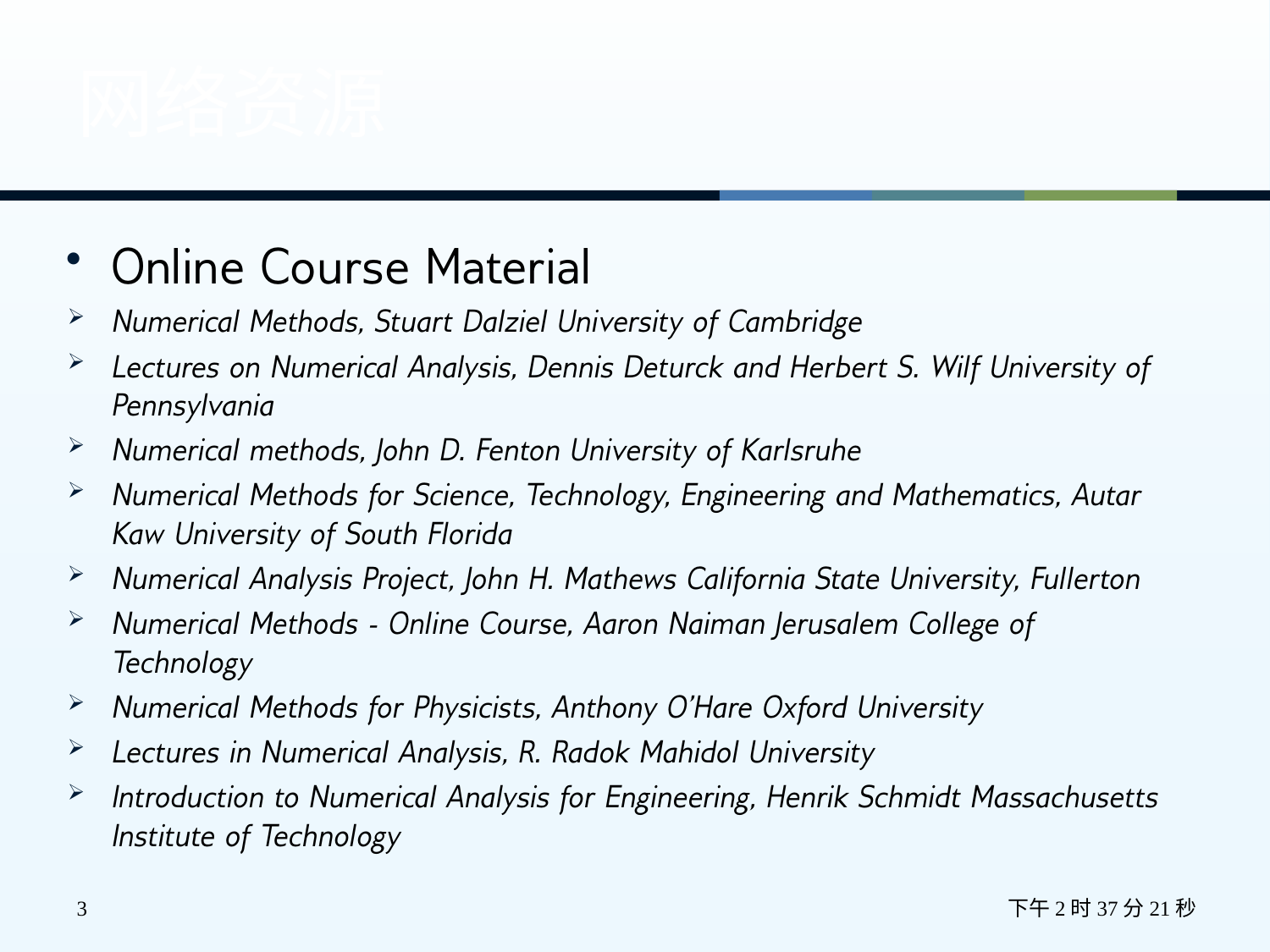

# 网络资源
Online Course Material
Numerical Methods, Stuart Dalziel University of Cambridge
Lectures on Numerical Analysis, Dennis Deturck and Herbert S. Wilf University of Pennsylvania
Numerical methods, John D. Fenton University of Karlsruhe
Numerical Methods for Science, Technology, Engineering and Mathematics, Autar Kaw University of South Florida
Numerical Analysis Project, John H. Mathews California State University, Fullerton
Numerical Methods - Online Course, Aaron Naiman Jerusalem College of Technology
Numerical Methods for Physicists, Anthony O’Hare Oxford University
Lectures in Numerical Analysis, R. Radok Mahidol University
Introduction to Numerical Analysis for Engineering, Henrik Schmidt Massachusetts Institute of Technology

3
下午2时37分21秒